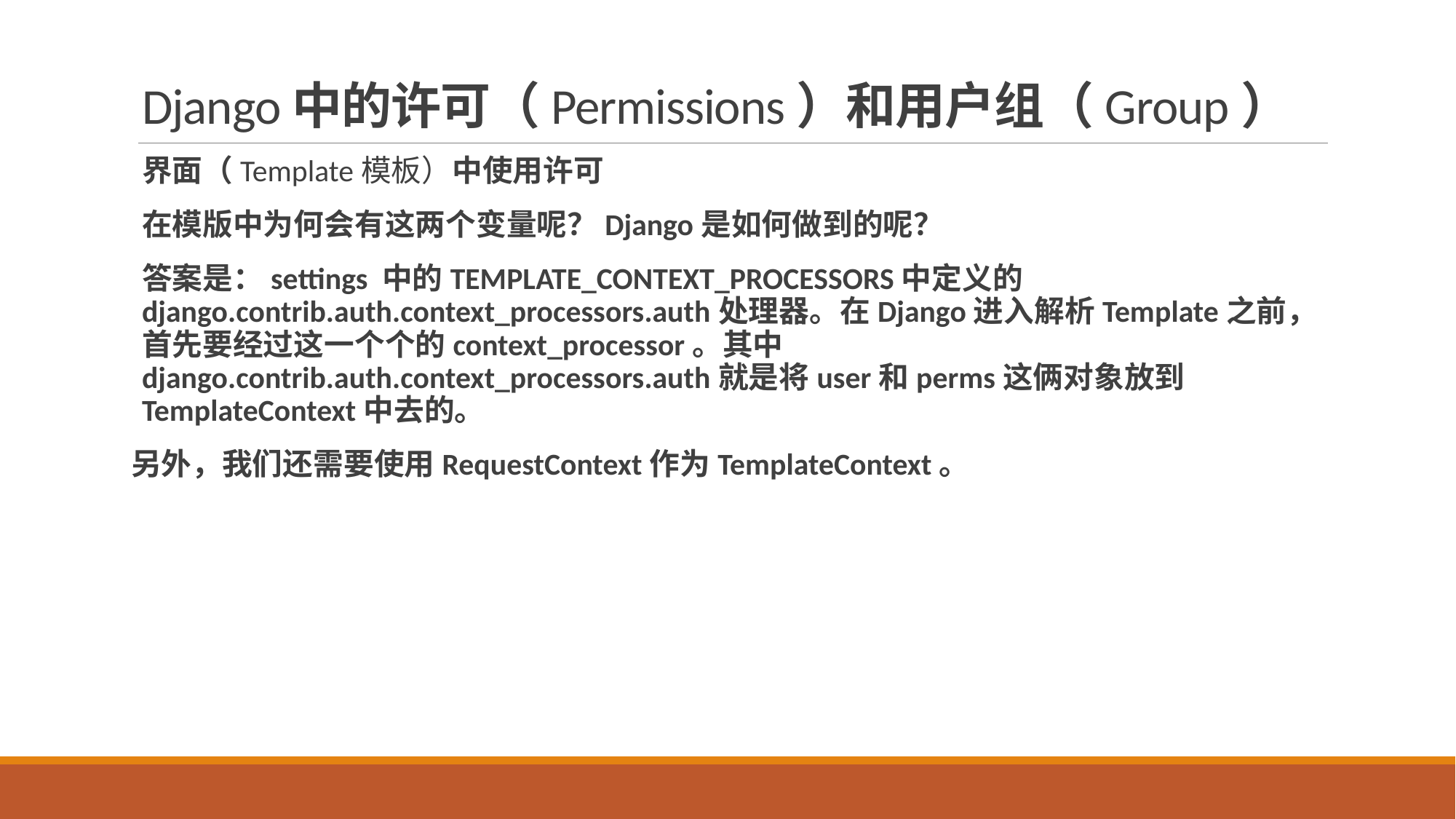

# Django中的许可（Permissions）和用户组（Group）
界面（Template模板）中使用许可
在模版中为何会有这两个变量呢？Django是如何做到的呢？
答案是：settings 中的TEMPLATE_CONTEXT_PROCESSORS中定义的django.contrib.auth.context_processors.auth处理器。在Django进入解析Template之前，首先要经过这一个个的context_processor。其中django.contrib.auth.context_processors.auth就是将user和perms这俩对象放到TemplateContext中去的。
另外，我们还需要使用RequestContext作为TemplateContext。